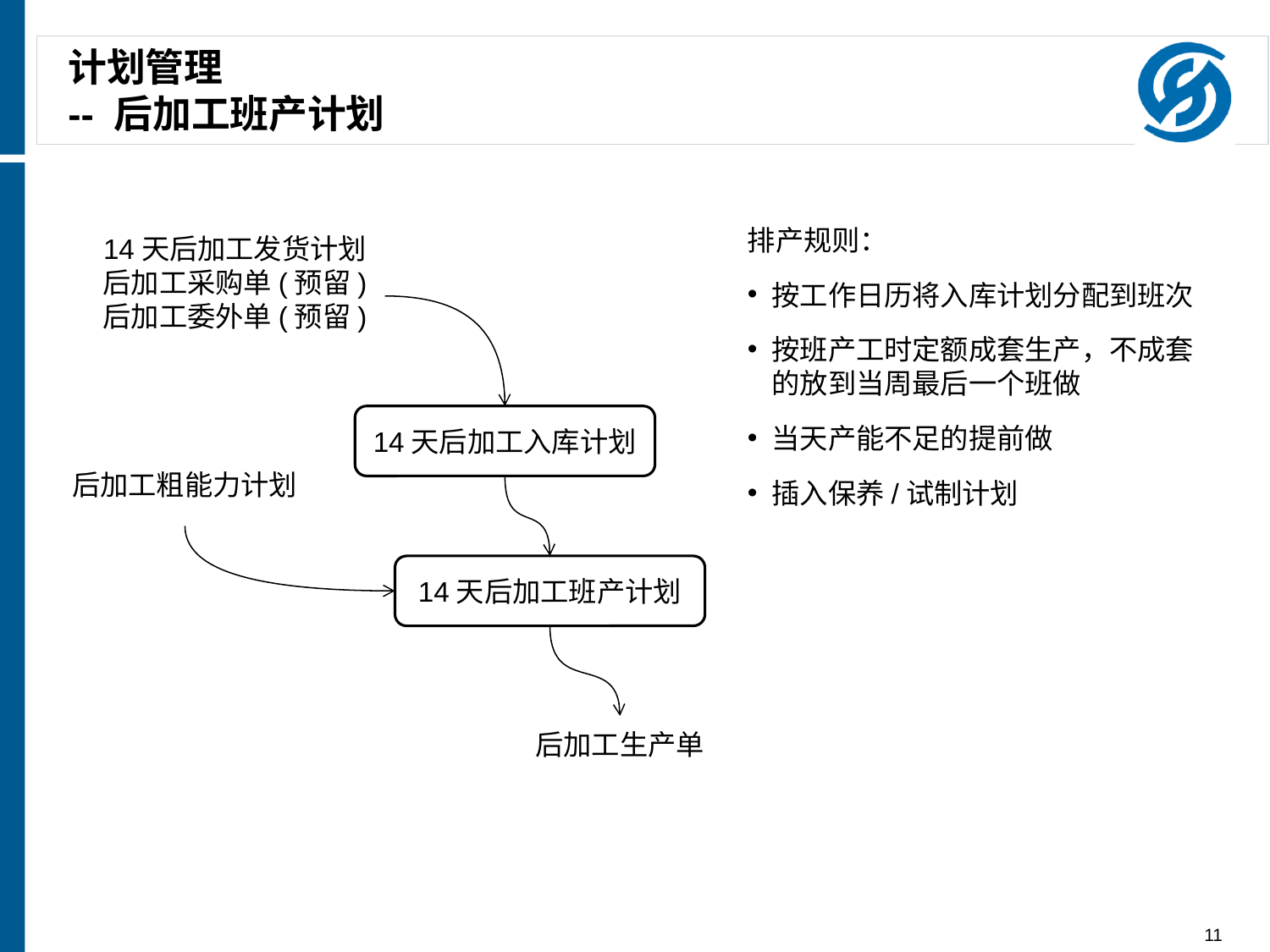

# 计划管理 -- 后加工班产计划
排产规则：
按工作日历将入库计划分配到班次
按班产工时定额成套生产，不成套的放到当周最后一个班做
当天产能不足的提前做
插入保养/试制计划
14天后加工发货计划
后加工采购单(预留)
后加工委外单(预留)
14天后加工入库计划
后加工粗能力计划
14天后加工班产计划
后加工生产单
11